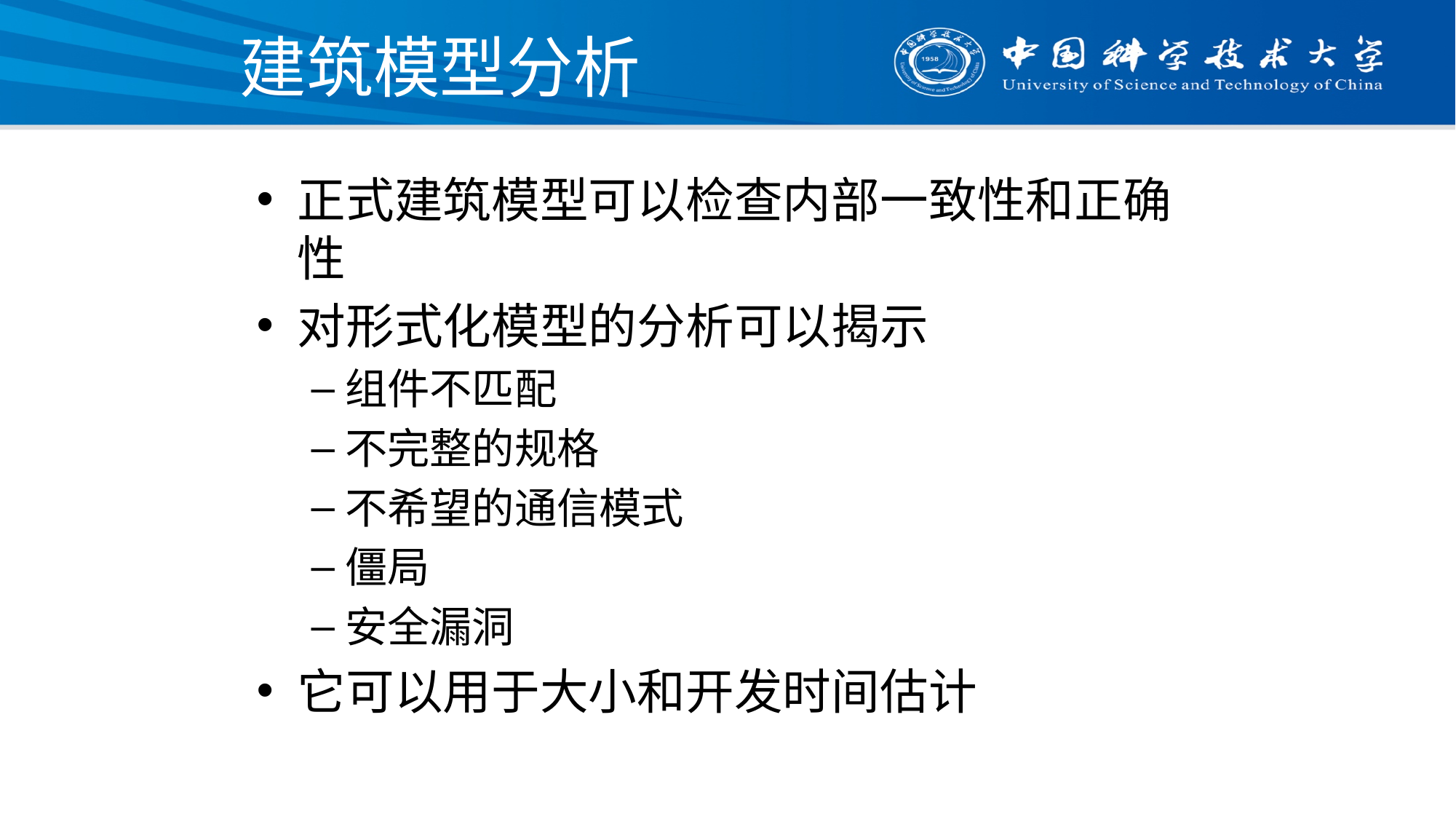

# 建筑模型分析
正式建筑模型可以检查内部一致性和正确性
对形式化模型的分析可以揭示
组件不匹配
不完整的规格
不希望的通信模式
僵局
安全漏洞
它可以用于大小和开发时间估计